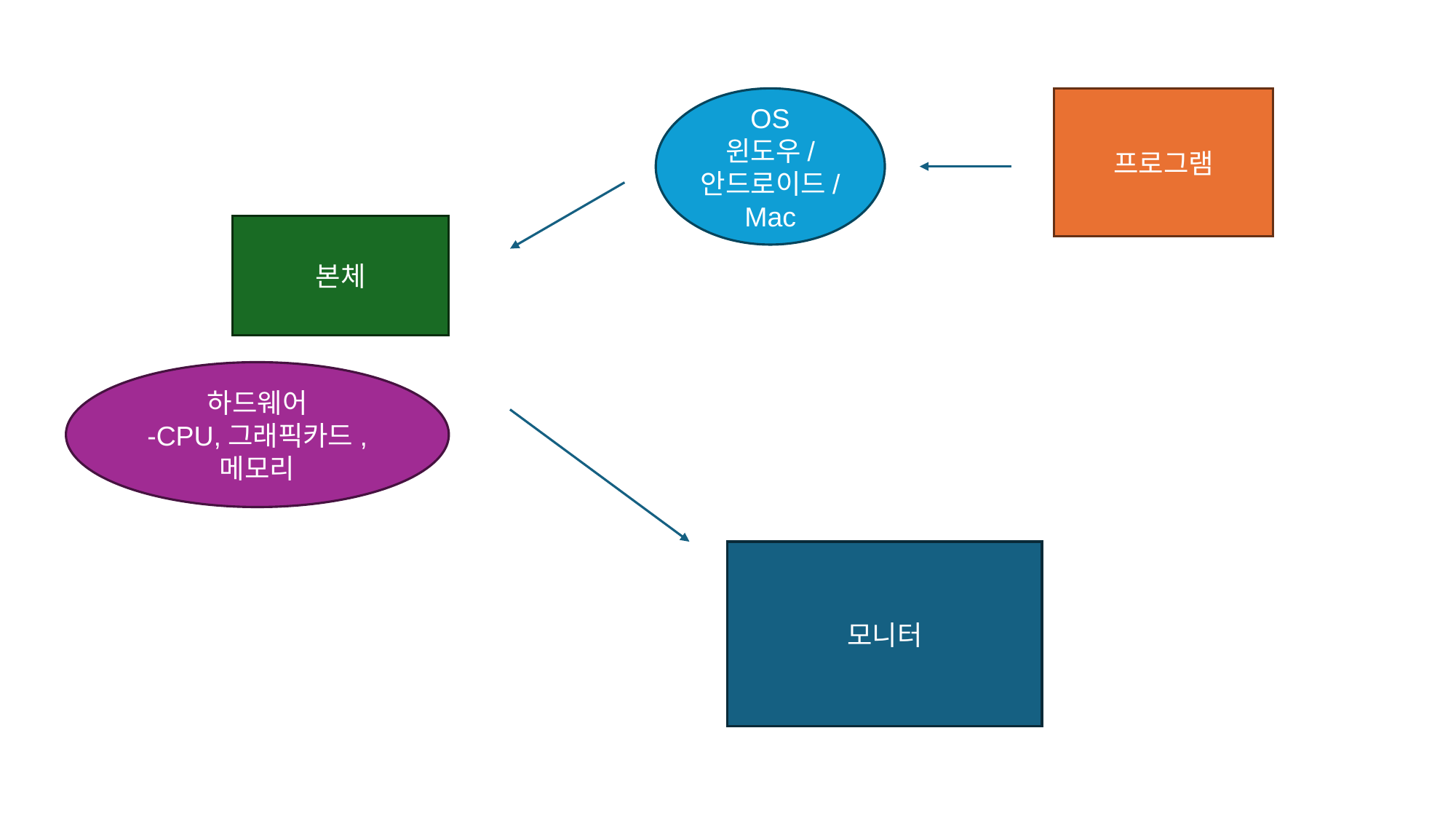

OS
윈도우/ 안드로이드/ Mac
프로그램
본체
하드웨어
-CPU,그래픽카드,
메모리
모니터